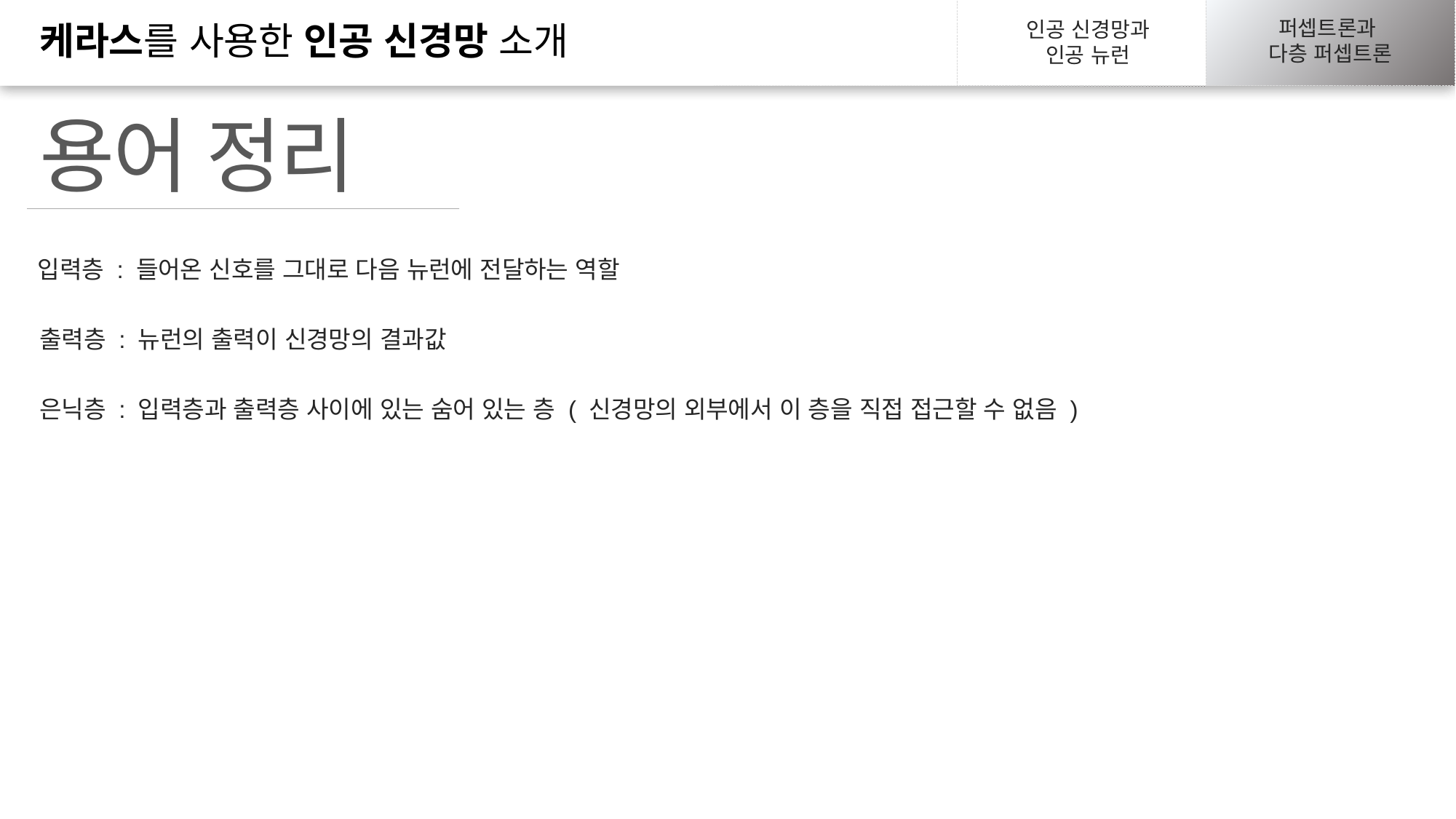

신경망 하이퍼파라미터
구현하기

신경망 하이퍼파라미터
구현하기

퍼셉트론과
다층 퍼셉트론
생물학적 뉴런에서
인공 뉴런까지
생물학적 뉴런에서
인공 뉴런까지
인공 신경망과
인공 뉴런
케라스를 사용한 인공 신경망 소개
케라스를 사용한 인공 신경망 소개
케라스를 사용한 인공 신경망 소개
퍼셉트론과
다층 퍼셉트론
퍼셉트론과
다층 퍼셉트론
용어 정리
입력층 : 들어온 신호를 그대로 다음 뉴런에 전달하는 역할
출력층 : 뉴런의 출력이 신경망의 결과값
은닉층 : 입력층과 출력층 사이에 있는 숨어 있는 층 ( 신경망의 외부에서 이 층을 직접 접근할 수 없음 )